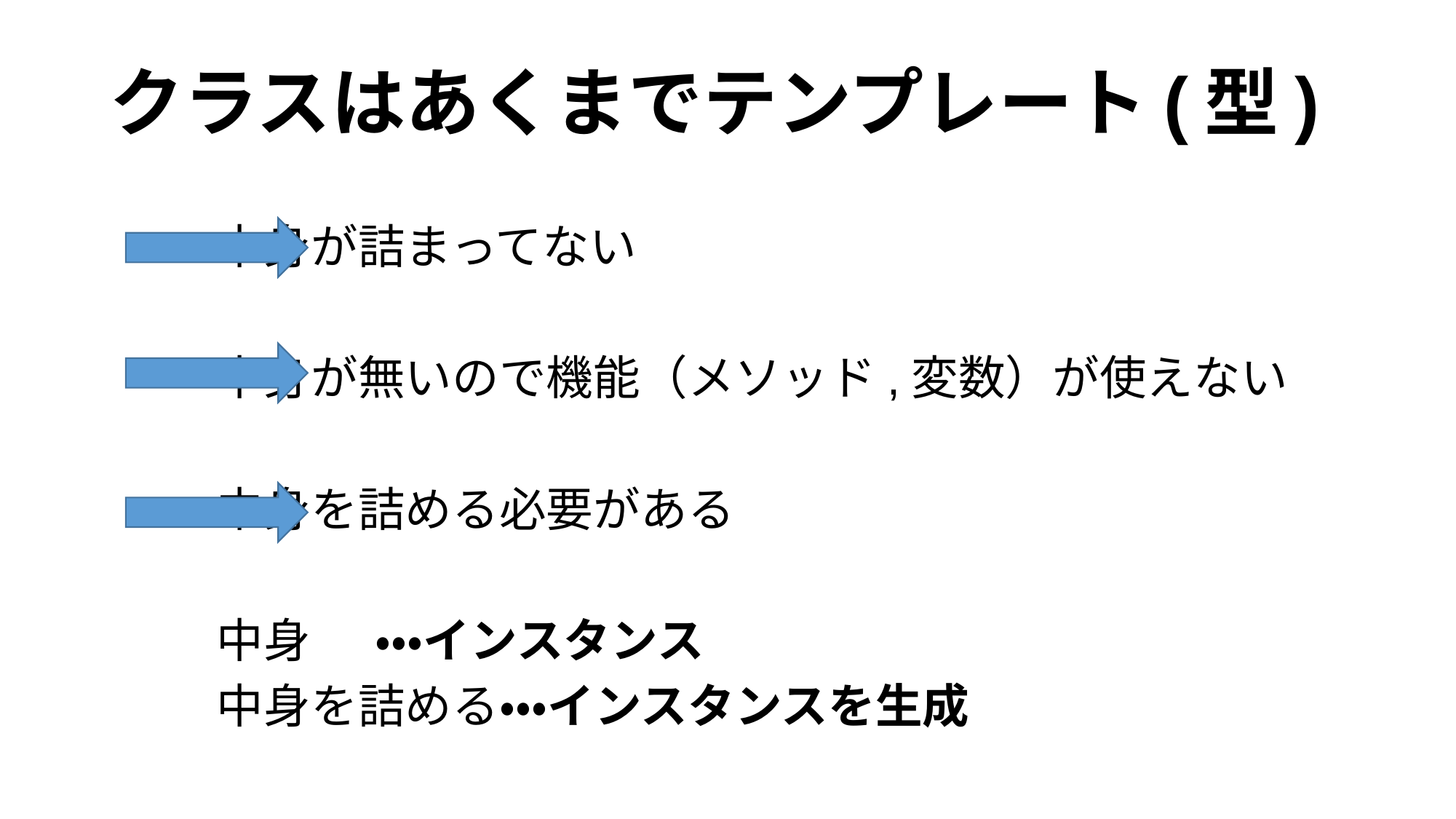

# クラスはあくまでテンプレート(型)
		中身が詰まってない

		中身が無いので機能（メソッド,変数）が使えない

		中身を詰める必要がある

		中身		     ・・・インスタンス
		中身を詰める・・・インスタンスを生成